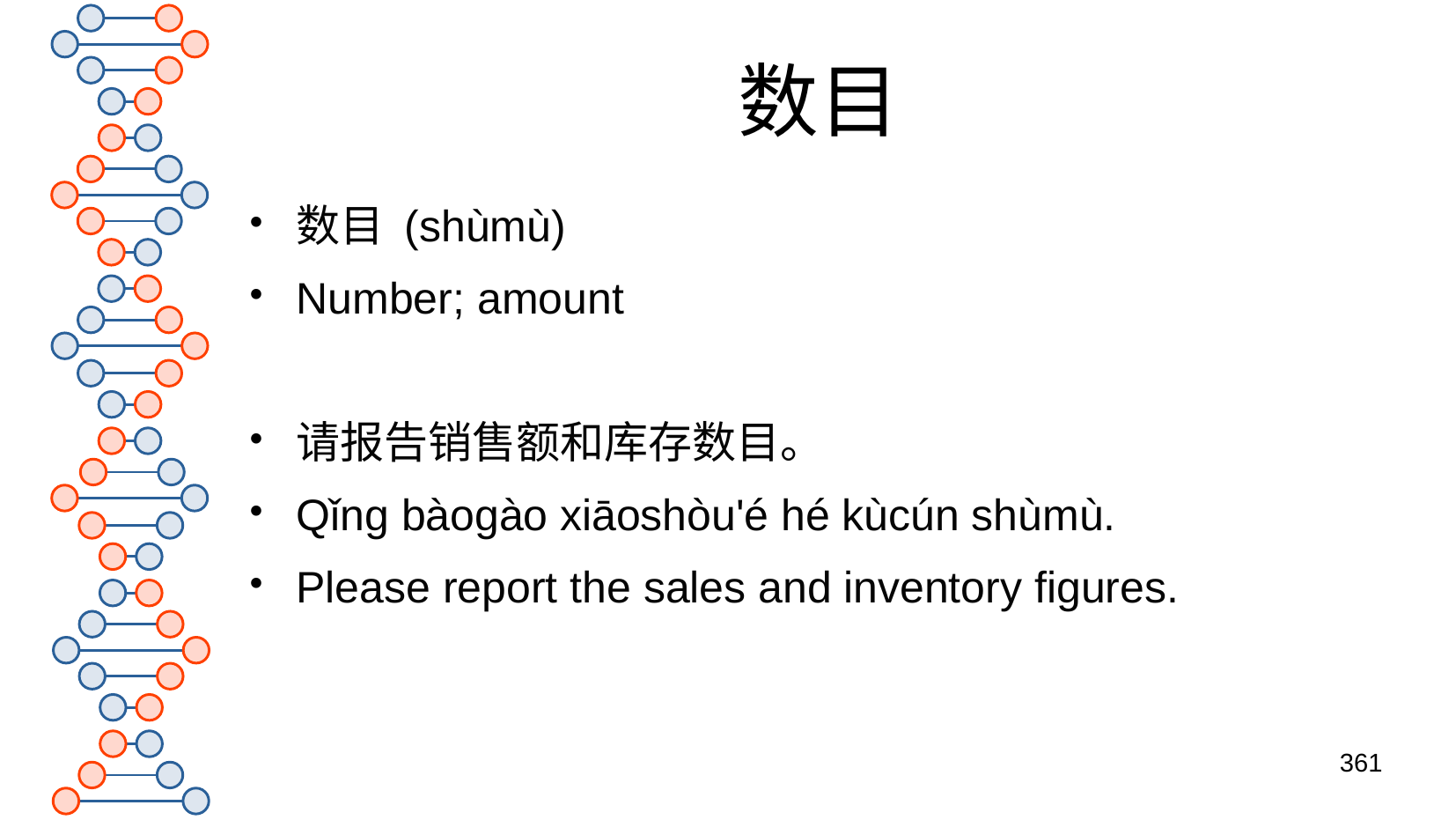

# 数目
数目 (shùmù)
Number; amount

请报告销售额和库存数目。
Qǐng bàogào xiāoshòu'é hé kùcún shùmù.
Please report the sales and inventory figures.

361